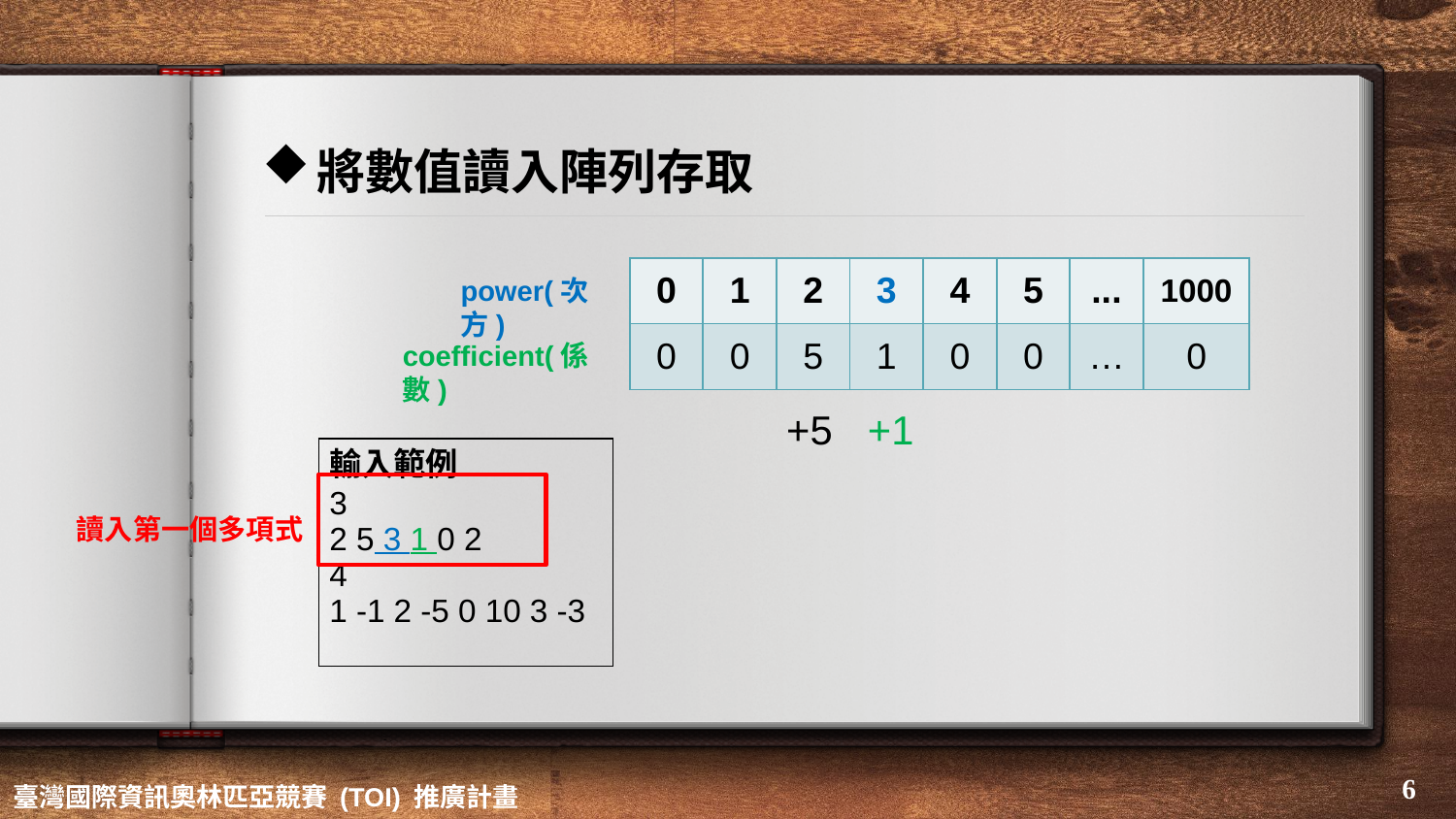

# 將數值讀入陣列存取
| 0 | 1 | 2 | 3 | 4 | 5 | ... | 1000 |
| --- | --- | --- | --- | --- | --- | --- | --- |
| 0 | 0 | 5 | 1 | 0 | 0 | … | 0 |
power(次方)
coefficient(係數)
+5
+1
| 輸入範例 3 2 5 3 1 0 2 4 1 -1 2 -5 0 10 3 -3 |
| --- |

讀入第一個多項式
6